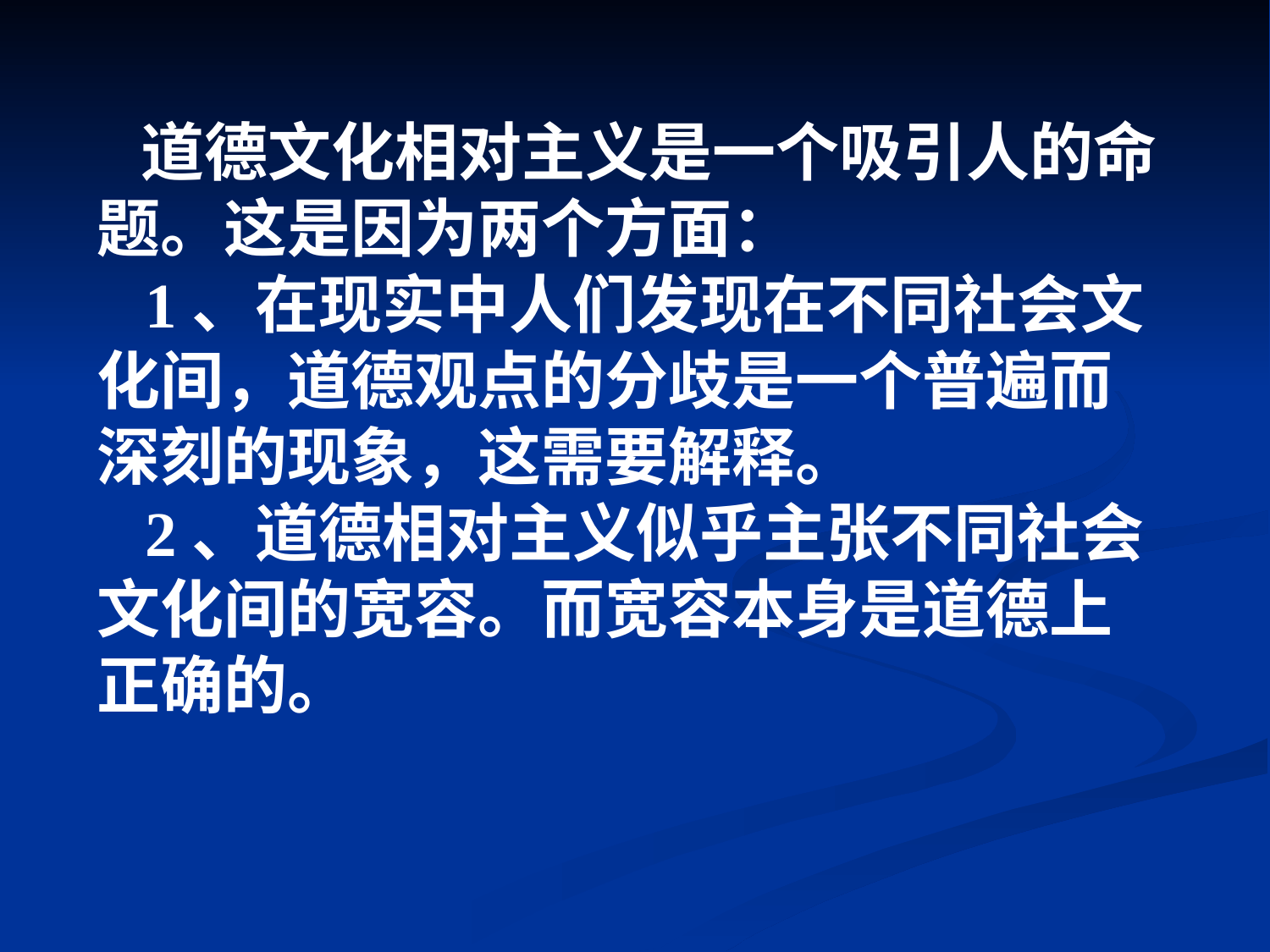

道德文化相对主义是一个吸引人的命题。这是因为两个方面：
   1、在现实中人们发现在不同社会文化间，道德观点的分歧是一个普遍而深刻的现象，这需要解释。
   2、道德相对主义似乎主张不同社会文化间的宽容。而宽容本身是道德上正确的。